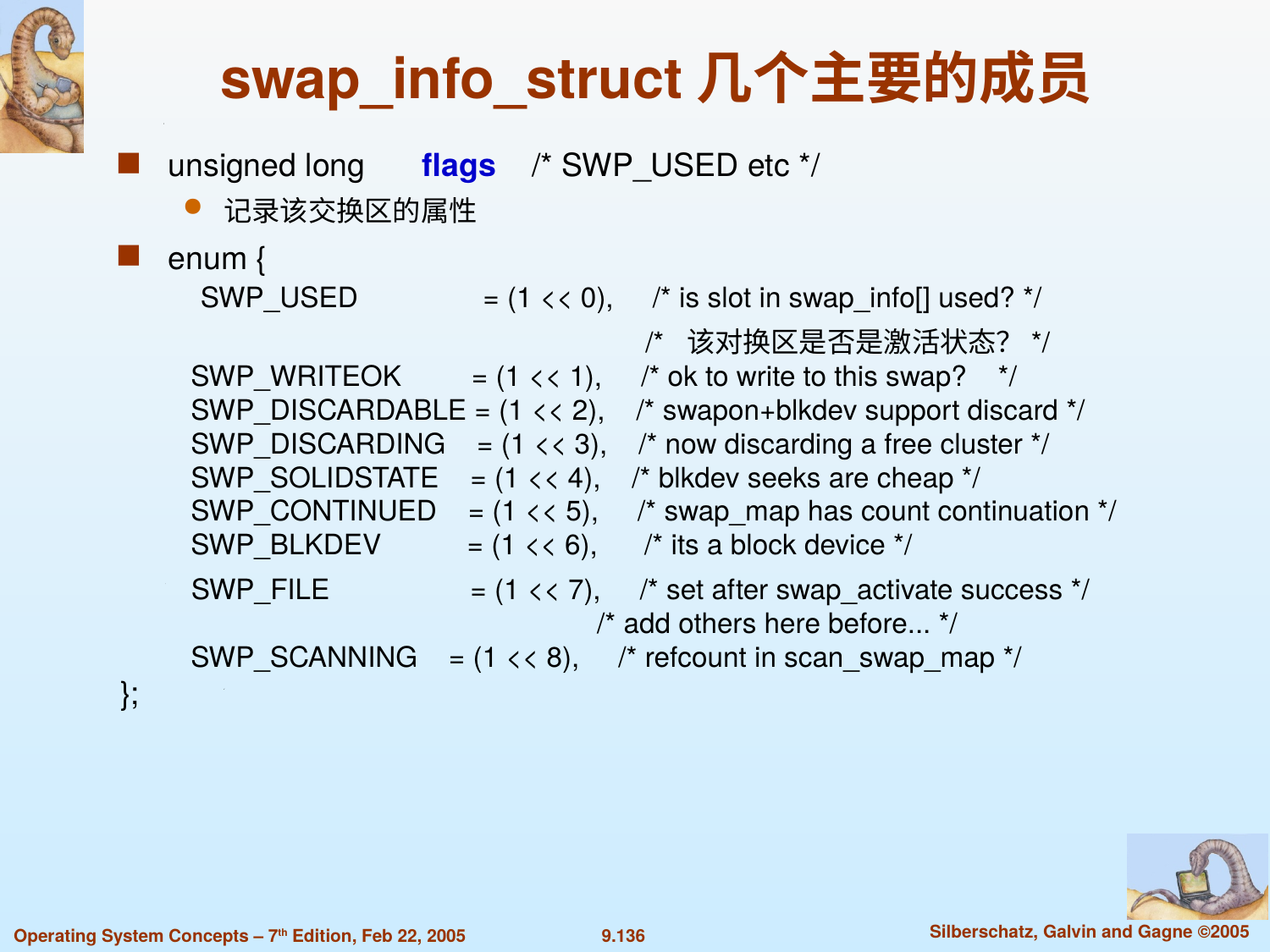

swap_info_struct几个主要的成员
unsigned long	flags    /* SWP_USED etc */
记录该交换区的属性
enum {
    SWP_USED                = (1 << 0),     /* is slot in swap_info[] used? */
                                                                   /*  该对换区是否是激活状态？*/
         SWP_WRITEOK         = (1 << 1),     /* ok to write to this swap?    */
         SWP_DISCARDABLE = (1 << 2),    /* swapon+blkdev support discard */
         SWP_DISCARDING    = (1 << 3),    /* now discarding a free cluster */
         SWP_SOLIDSTATE    = (1 << 4),    /* blkdev seeks are cheap */
         SWP_CONTINUED    = (1 << 5),     /* swap_map has count continuation */
         SWP_BLKDEV           = (1 << 6),      /* its a block device */
         SWP_FILE                  = (1 << 7),     /* set after swap_activate success */
                                                             /* add others here before... */
         SWP_SCANNING    = (1 << 8),     /* refcount in scan_swap_map */
};